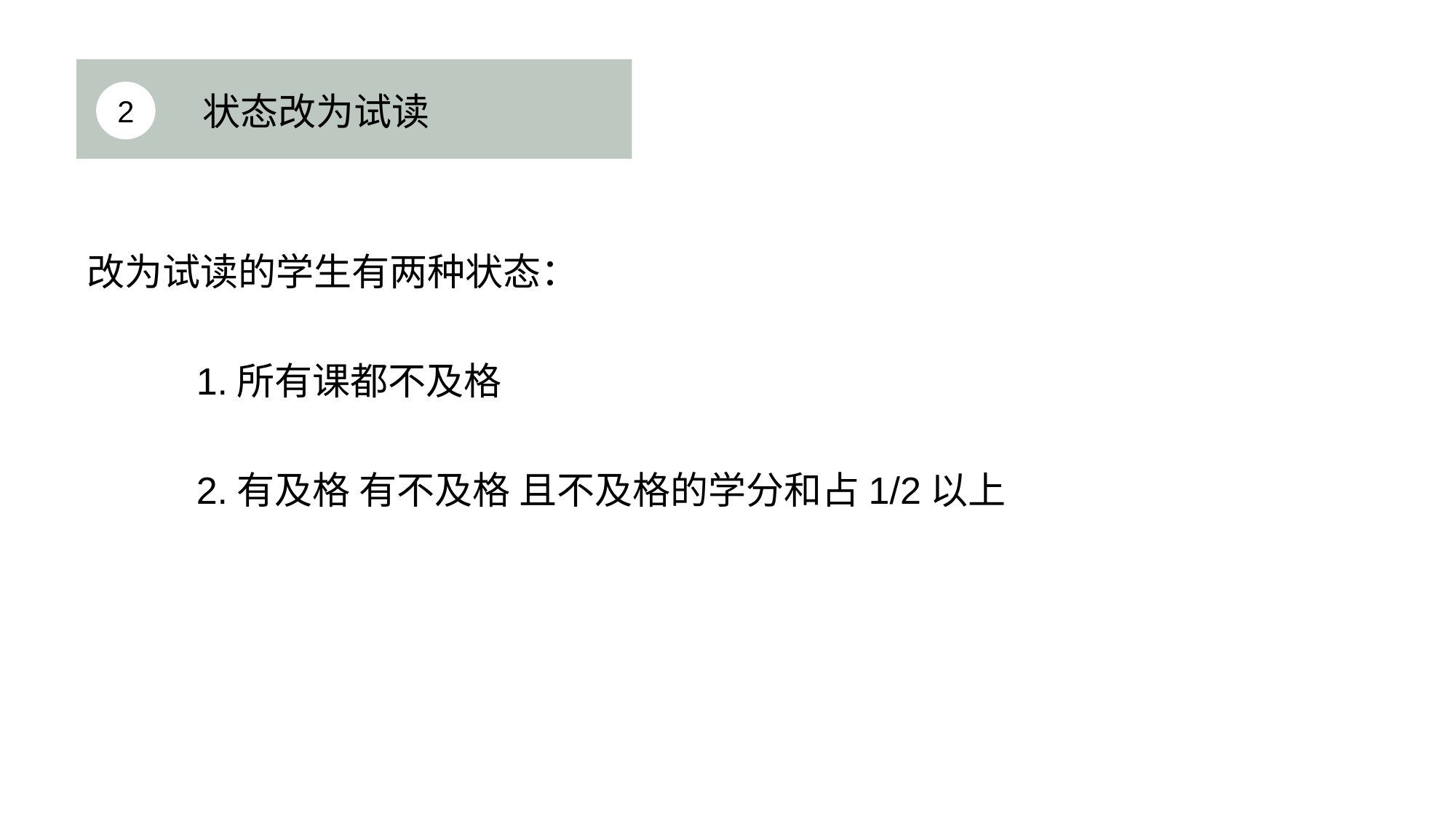

2
状态改为试读
改为试读的学生有两种状态：

	1.所有课都不及格

	2.有及格 有不及格 且不及格的学分和占1/2以上